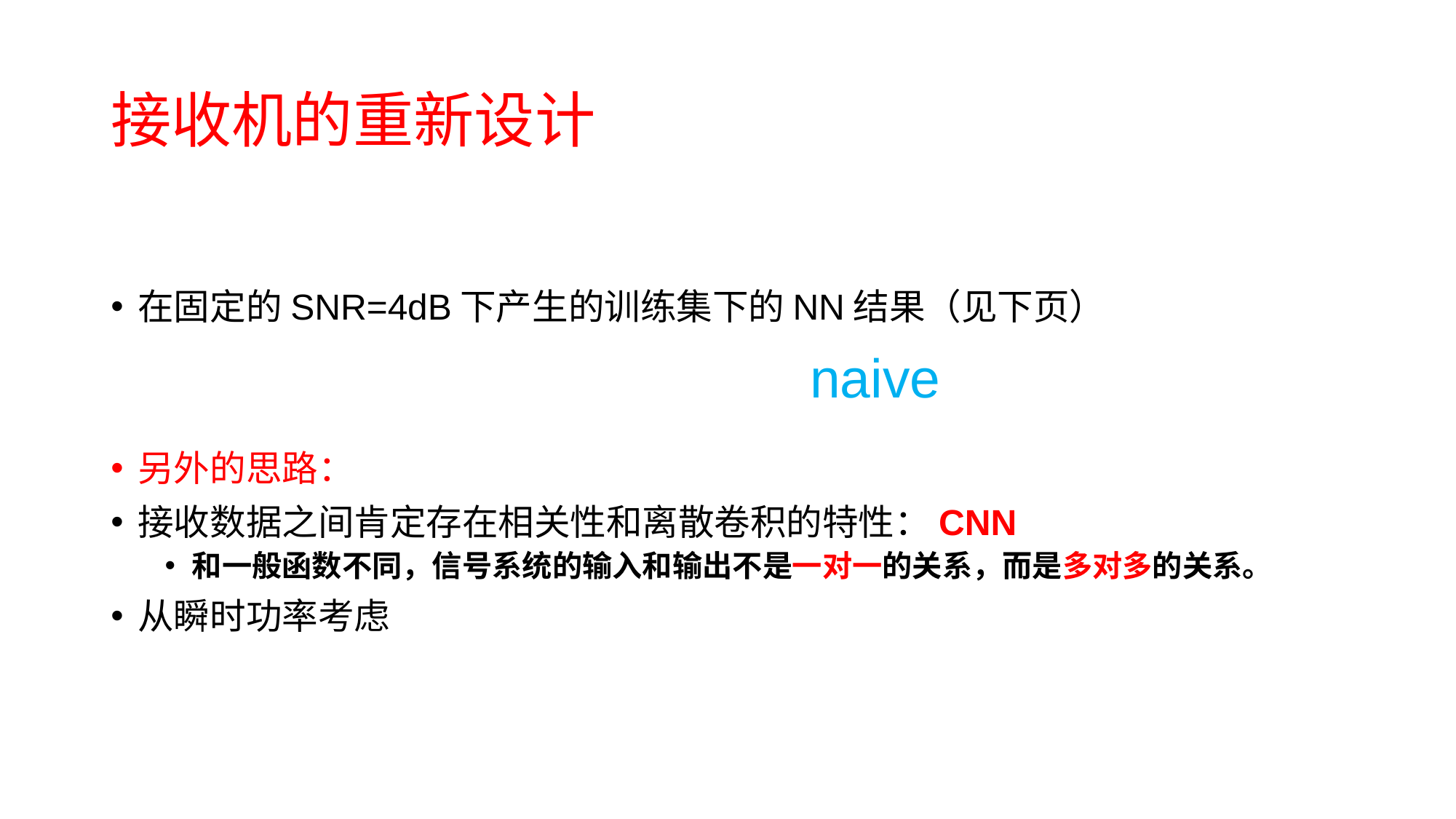

# 接收机的重新设计

在固定的SNR=4dB下产生的训练集下的NN结果（见下页）

另外的思路：
接收数据之间肯定存在相关性和离散卷积的特性：CNN
和一般函数不同，信号系统的输入和输出不是一对一的关系，而是多对多的关系。
从瞬时功率考虑
naive